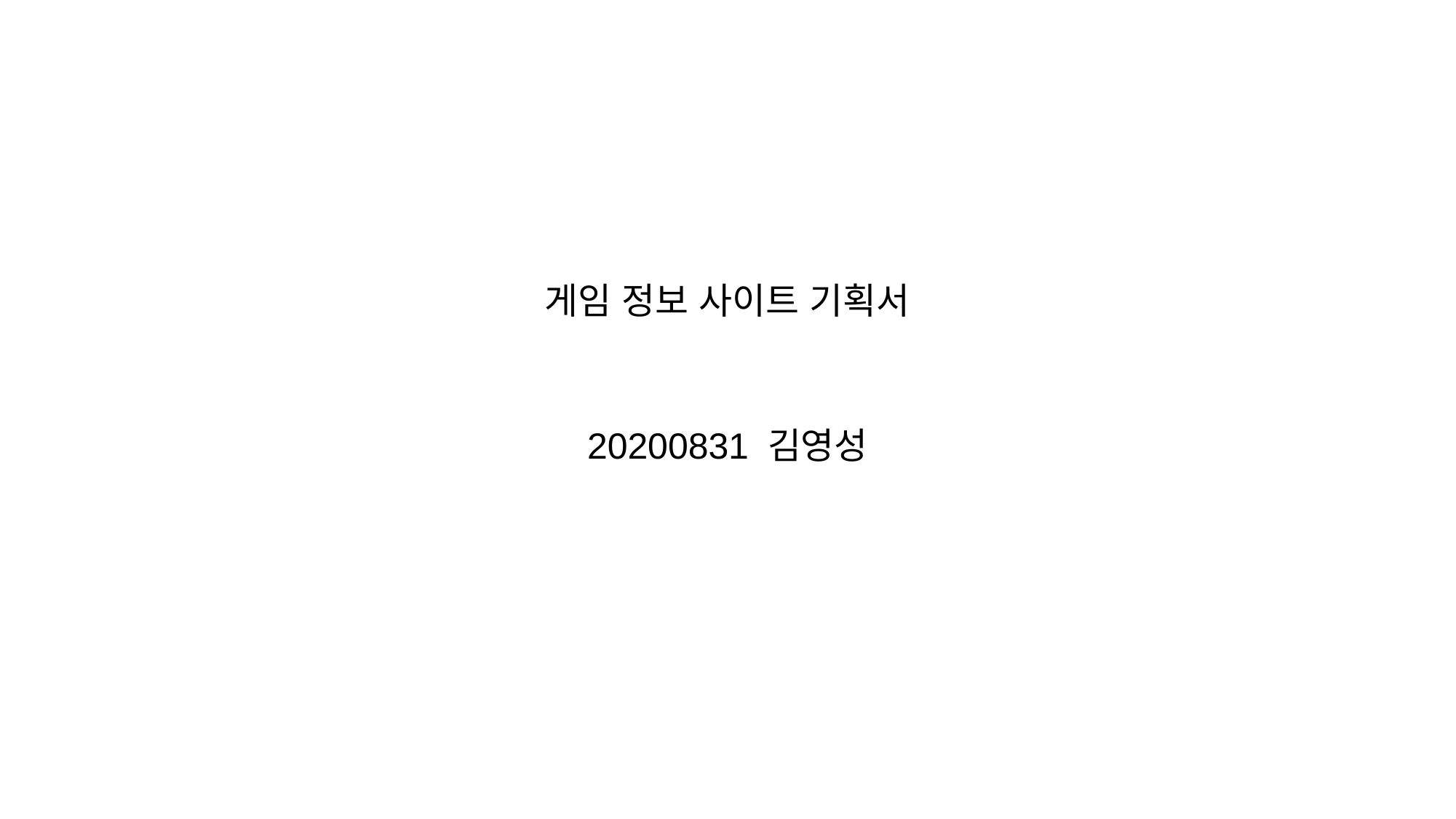

# 게임 정보 사이트 기획서
20200831 김영성